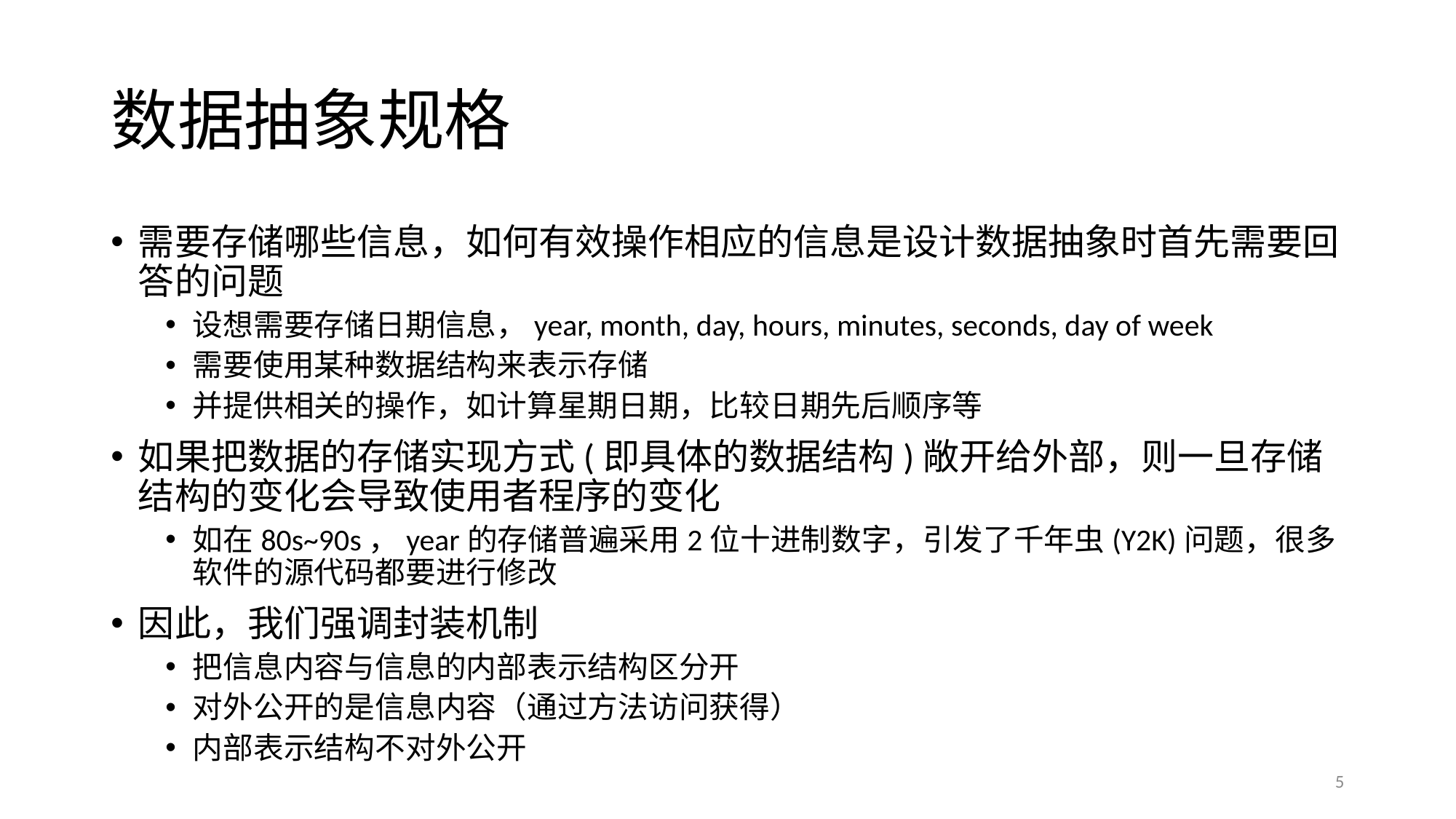

# 数据抽象规格
需要存储哪些信息，如何有效操作相应的信息是设计数据抽象时首先需要回答的问题
设想需要存储日期信息，year, month, day, hours, minutes, seconds, day of week
需要使用某种数据结构来表示存储
并提供相关的操作，如计算星期日期，比较日期先后顺序等
如果把数据的存储实现方式(即具体的数据结构)敞开给外部，则一旦存储结构的变化会导致使用者程序的变化
如在80s~90s，year的存储普遍采用2位十进制数字，引发了千年虫(Y2K)问题，很多软件的源代码都要进行修改
因此，我们强调封装机制
把信息内容与信息的内部表示结构区分开
对外公开的是信息内容（通过方法访问获得）
内部表示结构不对外公开
5